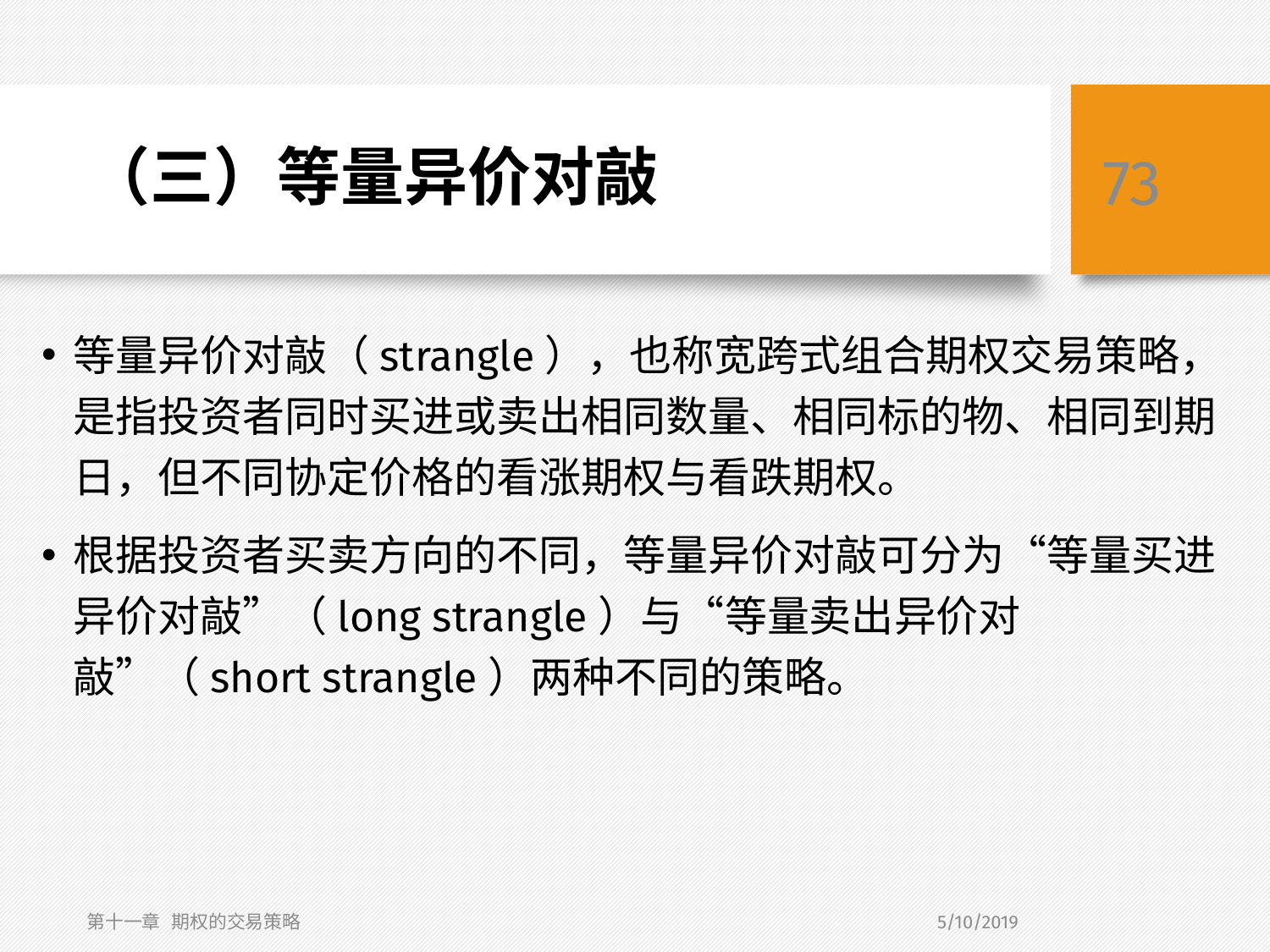

# （三）等量异价对敲
73
等量异价对敲（strangle），也称宽跨式组合期权交易策略，是指投资者同时买进或卖出相同数量、相同标的物、相同到期日，但不同协定价格的看涨期权与看跌期权。
根据投资者买卖方向的不同，等量异价对敲可分为“等量买进异价对敲”（long strangle）与“等量卖出异价对敲”（short strangle）两种不同的策略。

5/10/2019
第十一章  期权的交易策略